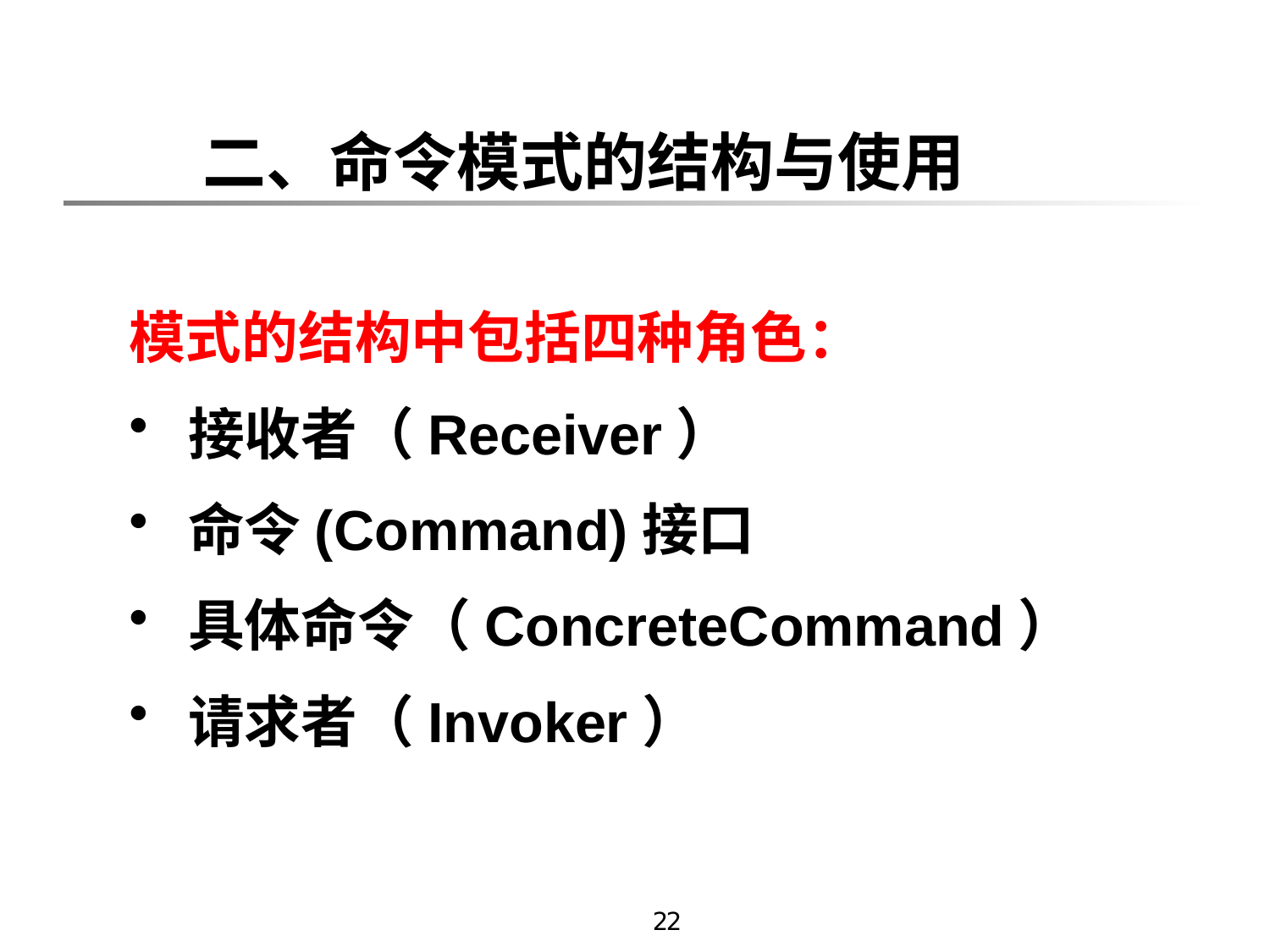

二、命令模式的结构与使用

模式的结构中包括四种角色：
  接收者（Receiver）
  命令(Command)接口
  具体命令（ConcreteCommand）
  请求者（Invoker）

22